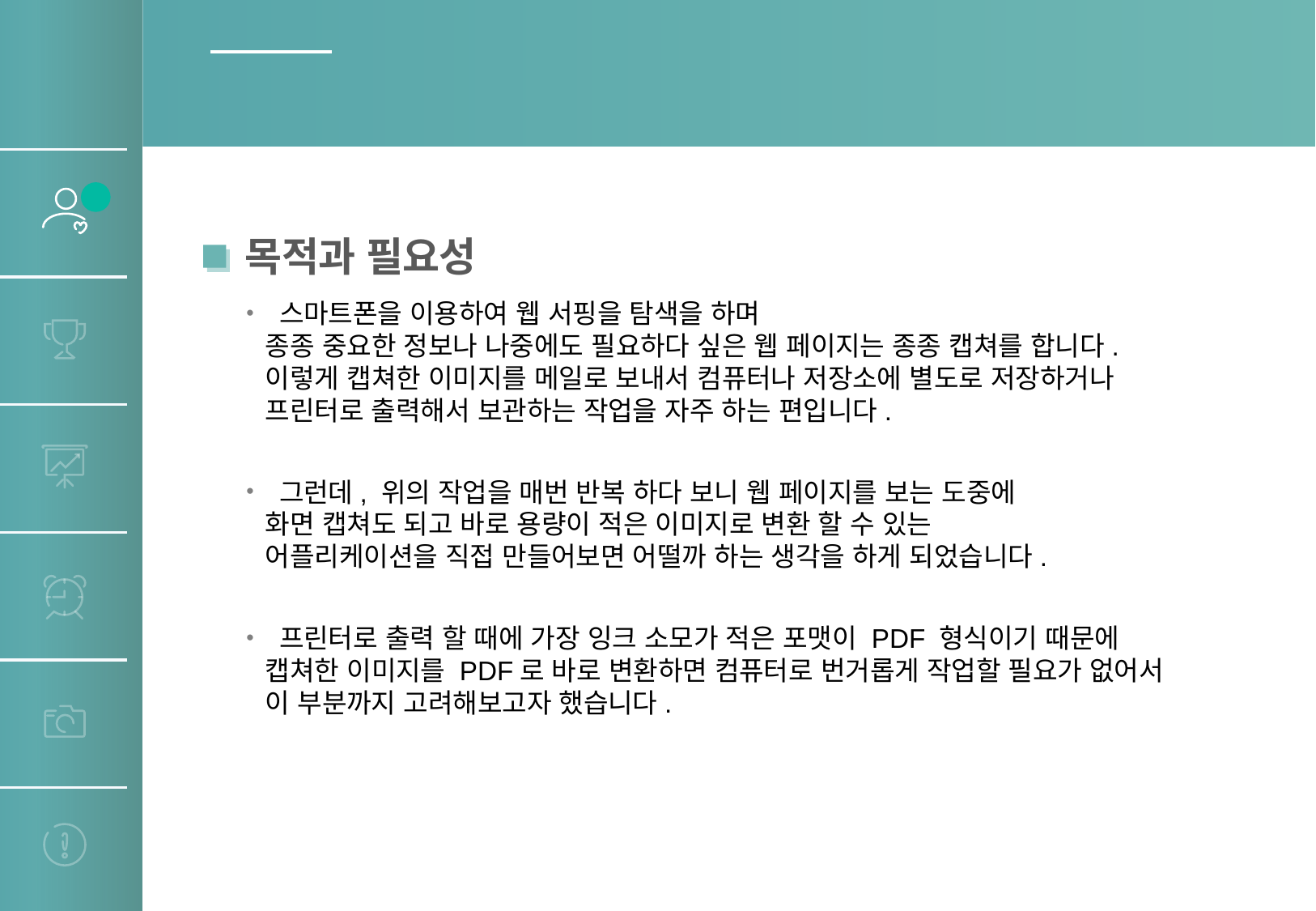

Capture & Convert
3

목적과 필요성

 스마트폰을 이용하여 웹 서핑을 탐색을 하며
종종 중요한 정보나 나중에도 필요하다 싶은 웹 페이지는 종종 캡쳐를 합니다.
이렇게 캡쳐한 이미지를 메일로 보내서 컴퓨터나 저장소에 별도로 저장하거나
프린터로 출력해서 보관하는 작업을 자주 하는 편입니다.

 그런데, 위의 작업을 매번 반복 하다 보니 웹 페이지를 보는 도중에
화면 캡쳐도 되고 바로 용량이 적은 이미지로 변환 할 수 있는
어플리케이션을 직접 만들어보면 어떨까 하는 생각을 하게 되었습니다.

 프린터로 출력 할 때에 가장 잉크 소모가 적은 포맷이 PDF 형식이기 때문에
캡쳐한 이미지를 PDF로 바로 변환하면 컴퓨터로 번거롭게 작업할 필요가 없어서
이 부분까지 고려해보고자 했습니다.